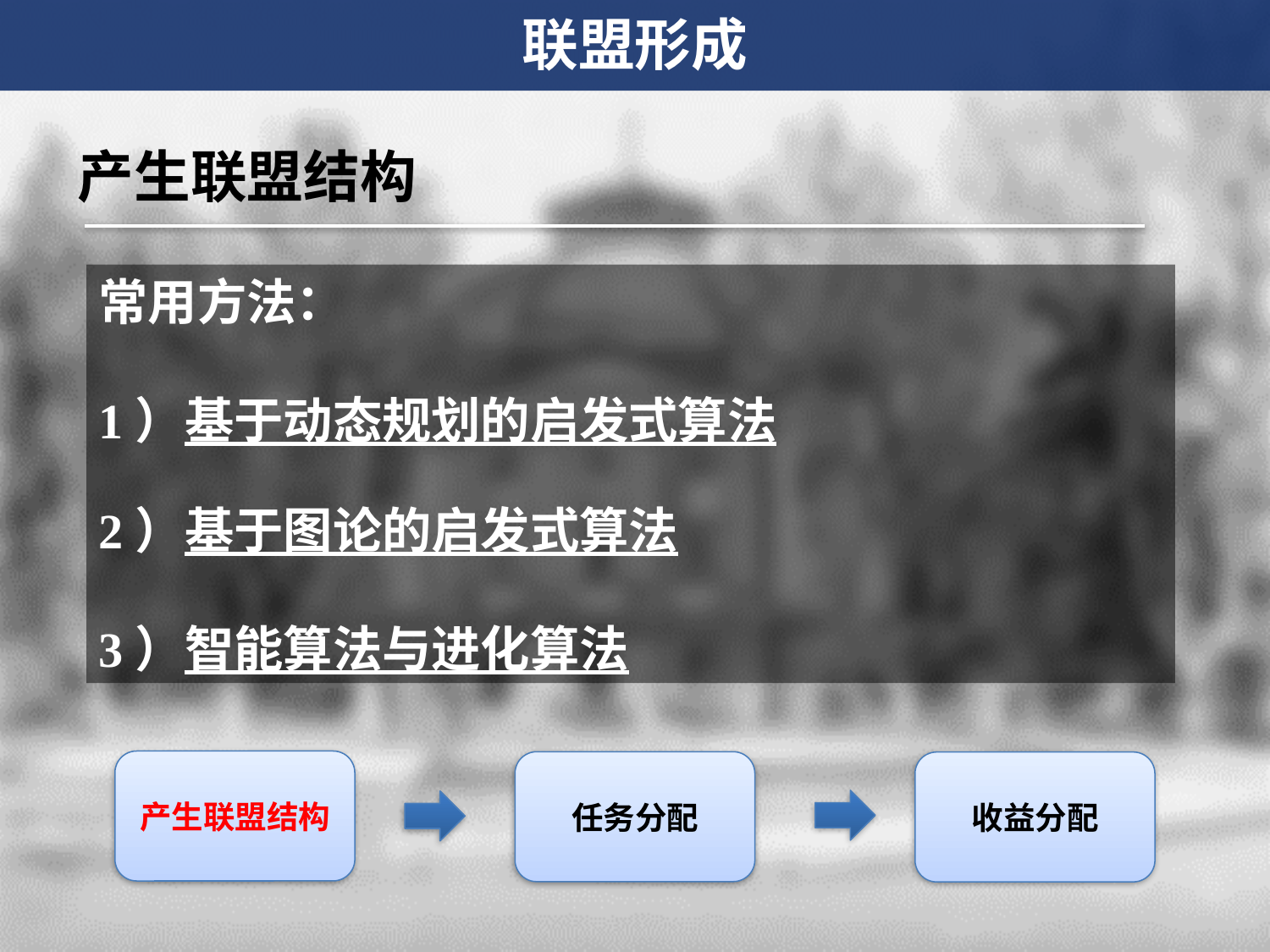

联盟形成
产生联盟结构
常用方法：

1）基于动态规划的启发式算法

2）基于图论的启发式算法

3）智能算法与进化算法
产生联盟结构
任务分配
收益分配